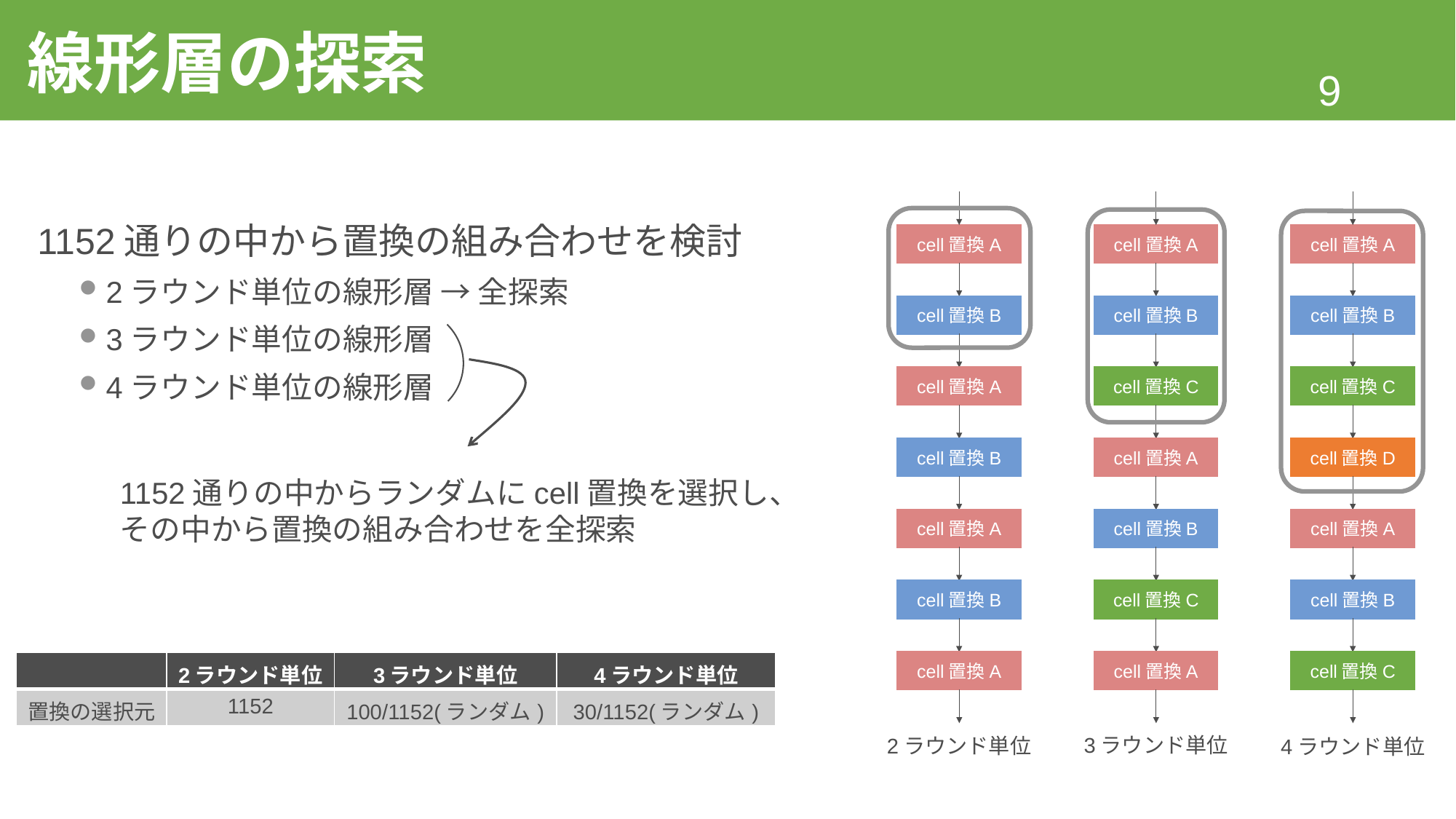

# 線形層の探索
1152通りの中から置換の組み合わせを検討
2ラウンド単位の線形層 → 全探索
3ラウンド単位の線形層
4ラウンド単位の線形層

cell置換A
cell置換A
cell置換A
cell置換B
cell置換B
cell置換B

1152通りの中からランダムにcell置換を選択し、
その中から置換の組み合わせを全探索

cell置換A
cell置換C
cell置換C
cell置換B
cell置換A
cell置換D
cell置換A
cell置換B
cell置換A
cell置換B
cell置換C
cell置換B
cell置換A
cell置換A
cell置換C
|  | 2ラウンド単位 | 3ラウンド単位 | 4ラウンド単位 |
| --- | --- | --- | --- |
| 置換の選択元 | 1152 | 100/1152(ランダム) | 30/1152(ランダム) |
3ラウンド単位
2ラウンド単位
4ラウンド単位